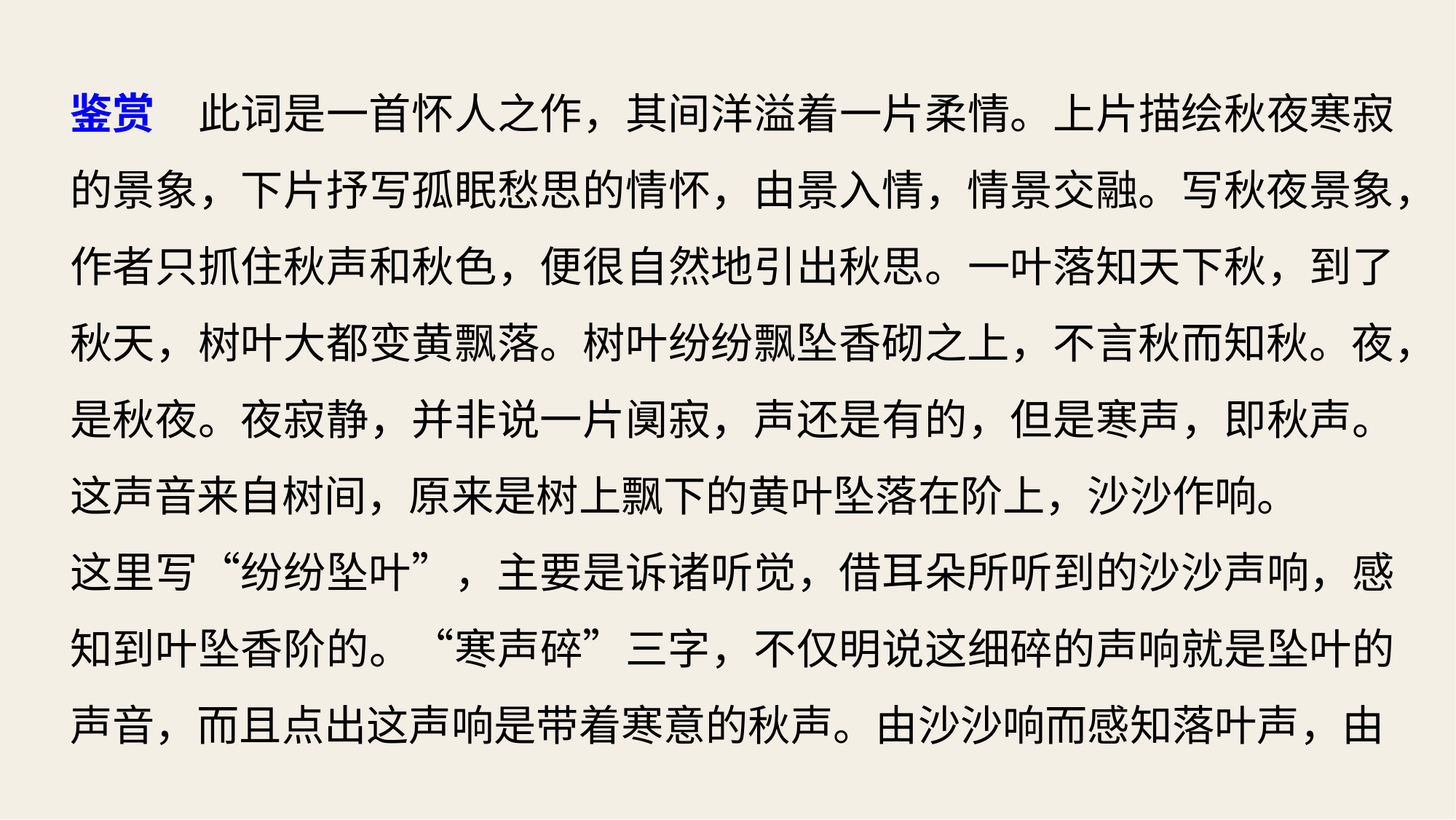

鉴赏　此词是一首怀人之作，其间洋溢着一片柔情。上片描绘秋夜寒寂的景象，下片抒写孤眠愁思的情怀，由景入情，情景交融。写秋夜景象，作者只抓住秋声和秋色，便很自然地引出秋思。一叶落知天下秋，到了秋天，树叶大都变黄飘落。树叶纷纷飘坠香砌之上，不言秋而知秋。夜，是秋夜。夜寂静，并非说一片阒寂，声还是有的，但是寒声，即秋声。这声音来自树间，原来是树上飘下的黄叶坠落在阶上，沙沙作响。
这里写“纷纷坠叶”，主要是诉诸听觉，借耳朵所听到的沙沙声响，感知到叶坠香阶的。“寒声碎”三字，不仅明说这细碎的声响就是坠叶的声音，而且点出这声响是带着寒意的秋声。由沙沙响而感知落叶声，由